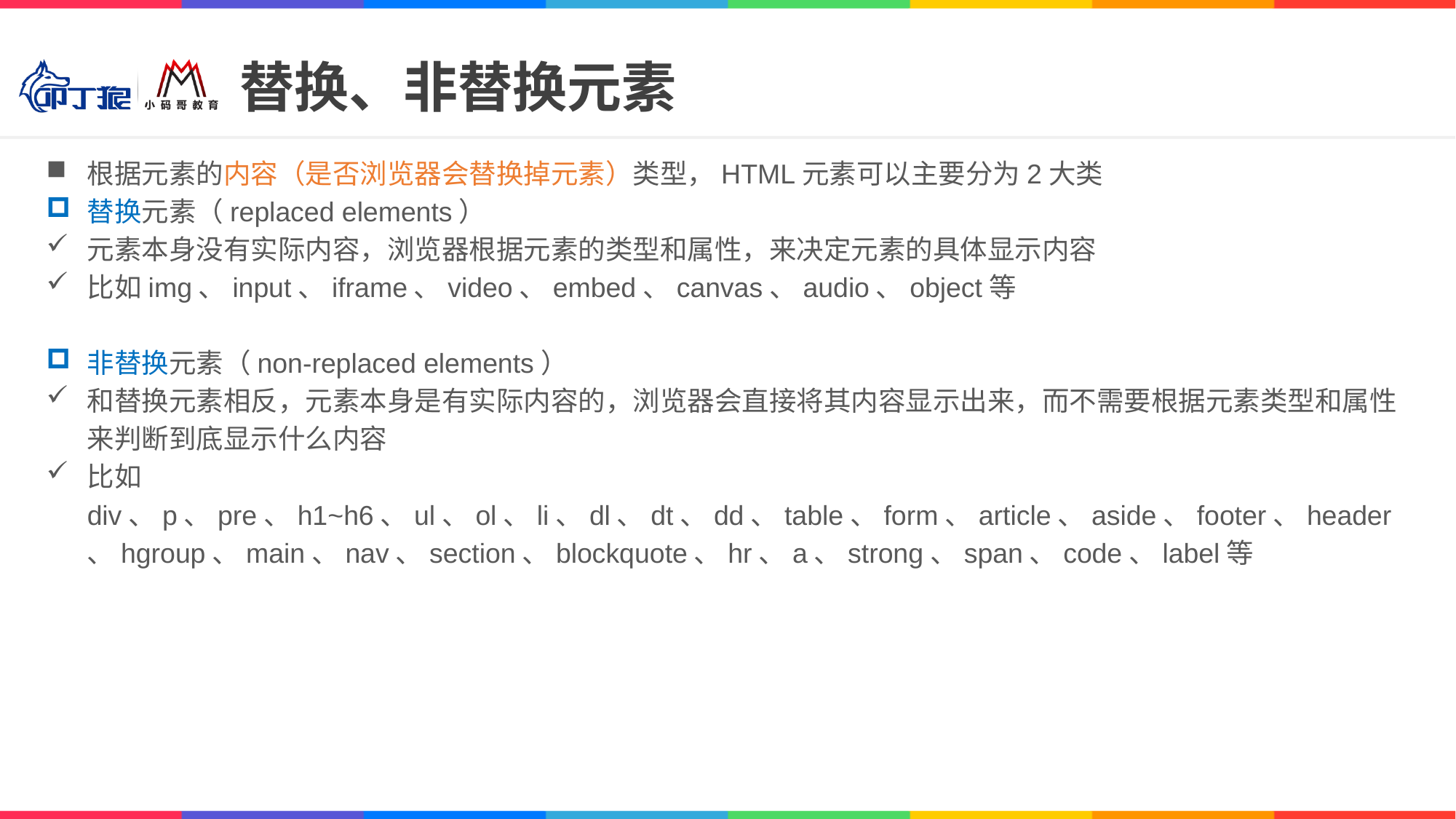

# 替换、非替换元素
根据元素的内容（是否浏览器会替换掉元素）类型，HTML元素可以主要分为2大类
替换元素（replaced elements）
元素本身没有实际内容，浏览器根据元素的类型和属性，来决定元素的具体显示内容
比如img、input、iframe、video、embed、canvas、audio、object等

非替换元素（non-replaced elements）
和替换元素相反，元素本身是有实际内容的，浏览器会直接将其内容显示出来，而不需要根据元素类型和属性来判断到底显示什么内容
比如div、p、pre、h1~h6、ul、ol、li、dl、dt、dd、table、form、article、aside、footer、header、hgroup、main、nav、section、blockquote、hr、a、strong、span、code、label等